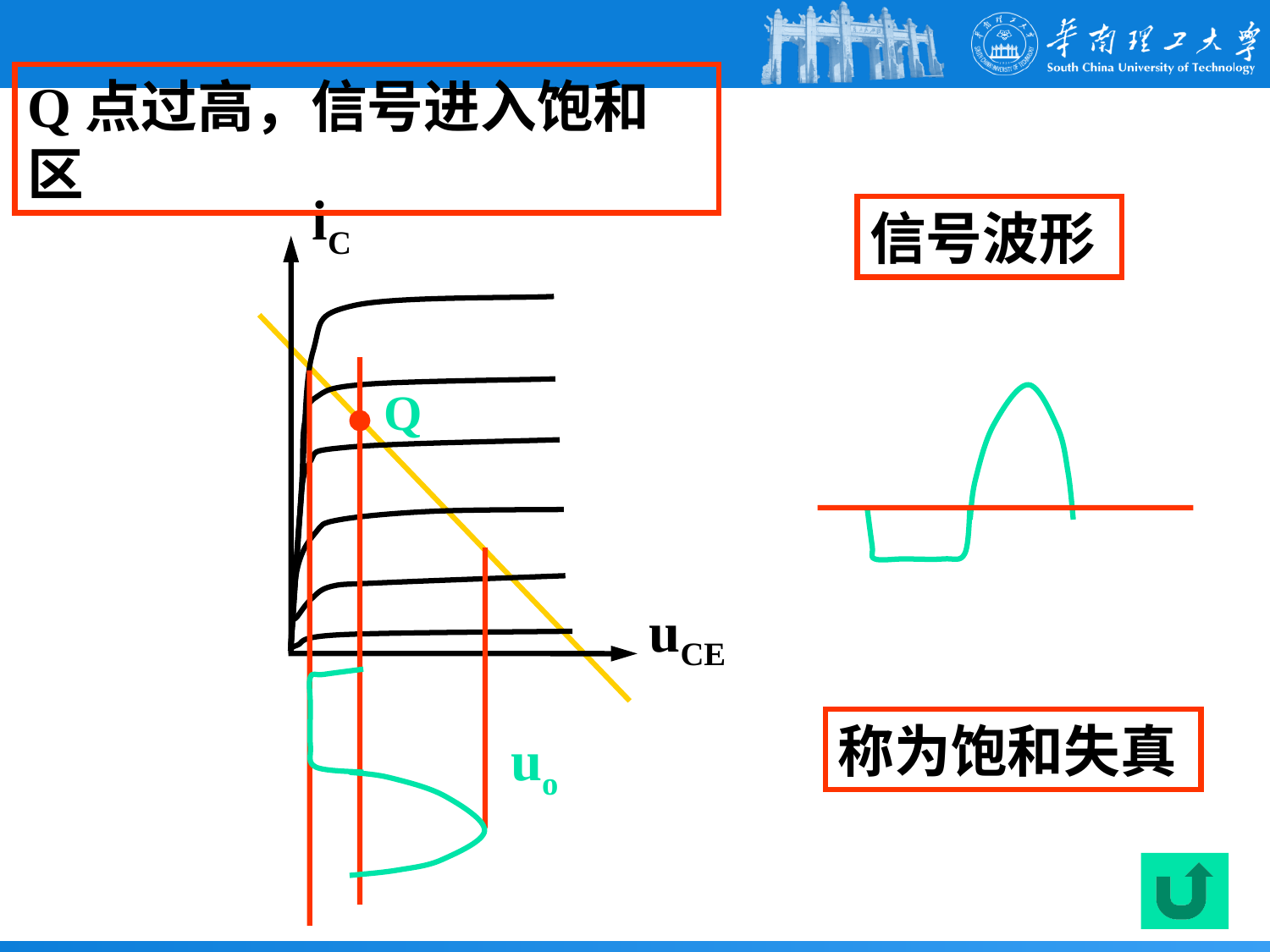

Q点过高，信号进入饱和区
iC

uCE
信号波形

Q

称为饱和失真
uo